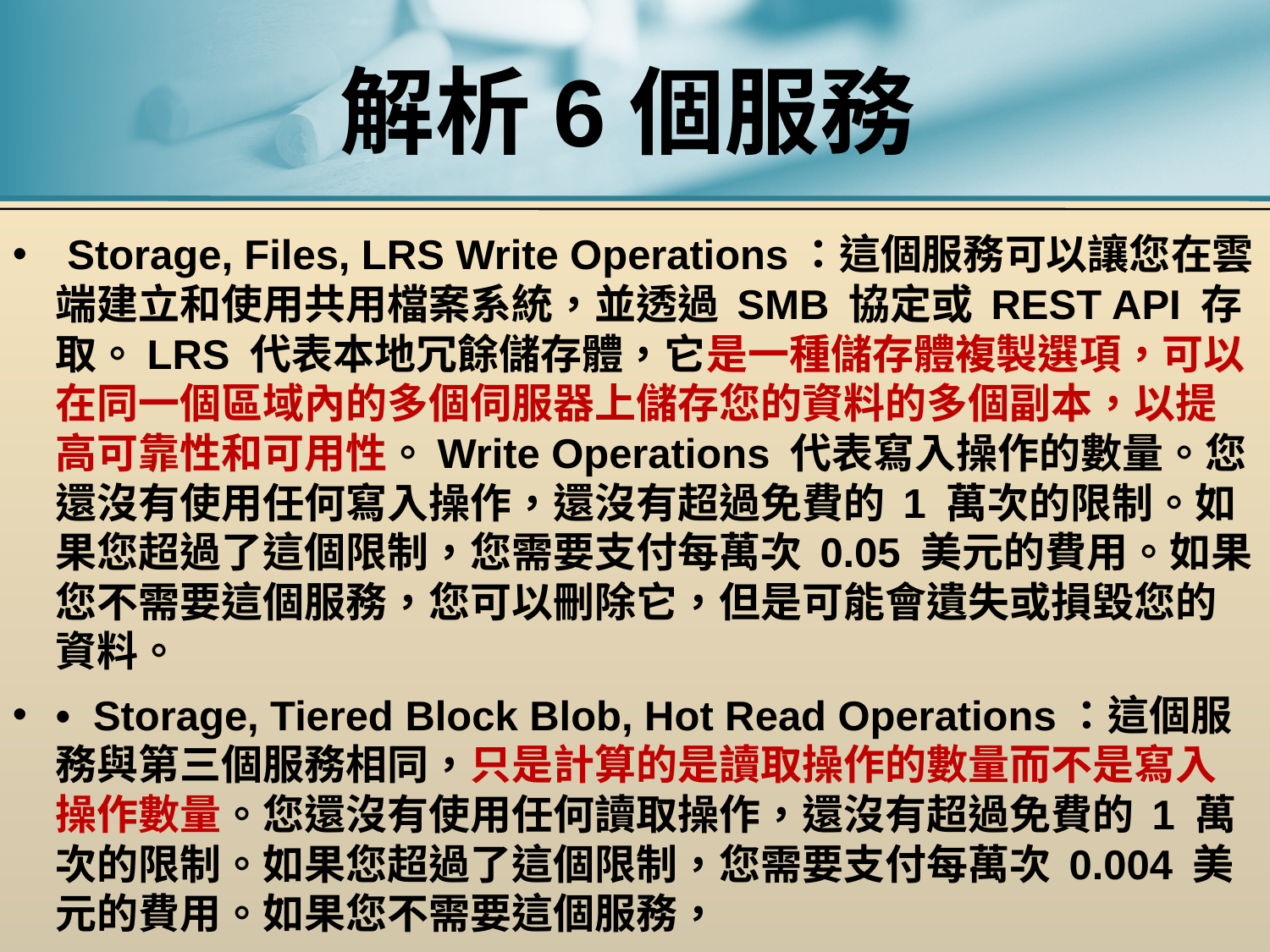

# 解析6個服務
 Storage, Files, LRS Write Operations：這個服務可以讓您在雲端建立和使用共用檔案系統，並透過 SMB 協定或 REST API 存取。LRS 代表本地冗餘儲存體，它是一種儲存體複製選項，可以在同一個區域內的多個伺服器上儲存您的資料的多個副本，以提高可靠性和可用性。Write Operations 代表寫入操作的數量。您還沒有使用任何寫入操作，還沒有超過免費的 1 萬次的限制。如果您超過了這個限制，您需要支付每萬次 0.05 美元的費用。如果您不需要這個服務，您可以刪除它，但是可能會遺失或損毀您的資料。
•  Storage, Tiered Block Blob, Hot Read Operations：這個服務與第三個服務相同，只是計算的是讀取操作的數量而不是寫入操作數量。您還沒有使用任何讀取操作，還沒有超過免費的 1 萬次的限制。如果您超過了這個限制，您需要支付每萬次 0.004 美元的費用。如果您不需要這個服務，